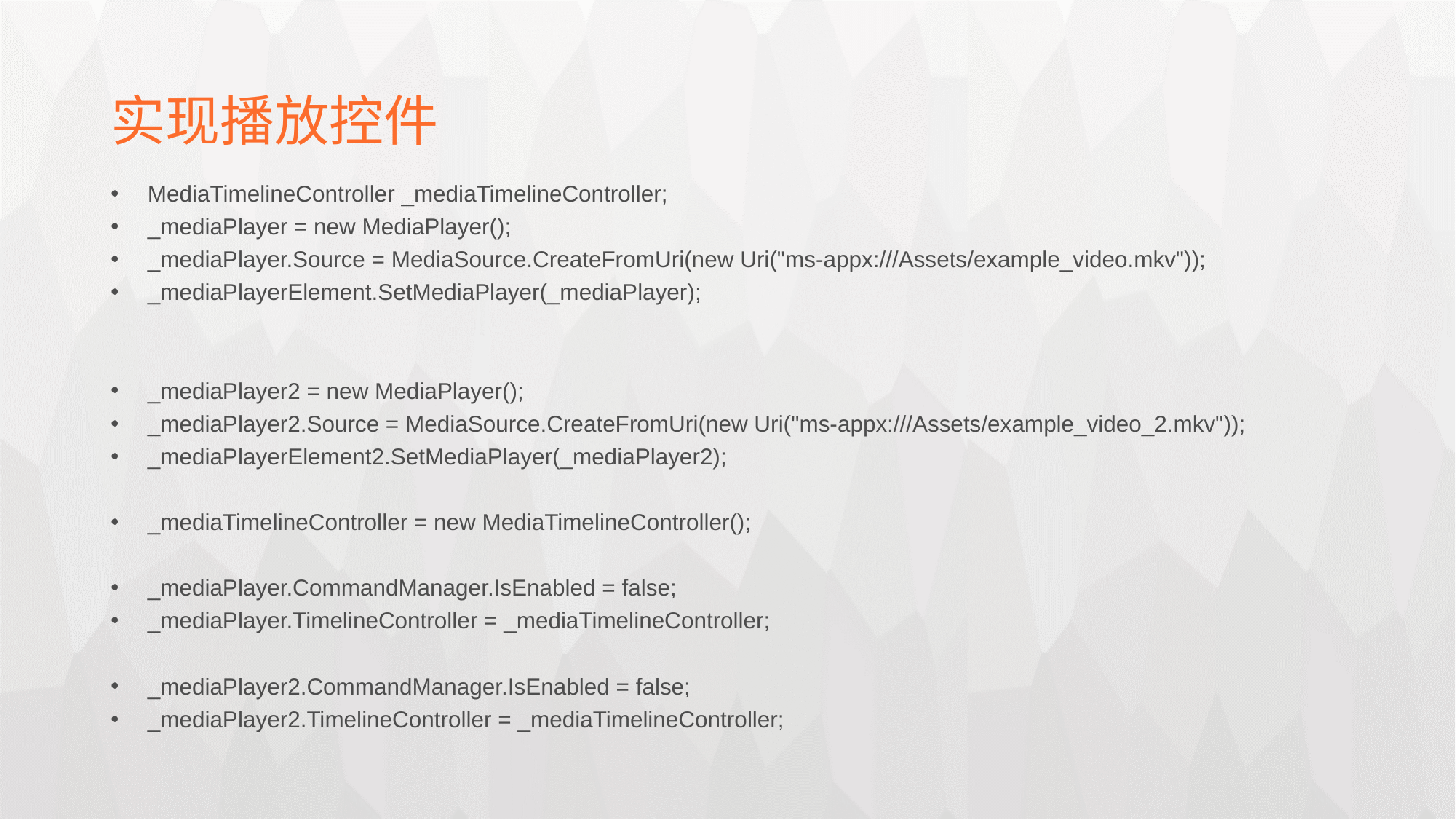

实现播放控件
MediaTimelineController _mediaTimelineController;
_mediaPlayer = new MediaPlayer();
_mediaPlayer.Source = MediaSource.CreateFromUri(new Uri("ms-appx:///Assets/example_video.mkv"));
_mediaPlayerElement.SetMediaPlayer(_mediaPlayer);

_mediaPlayer2 = new MediaPlayer();
_mediaPlayer2.Source = MediaSource.CreateFromUri(new Uri("ms-appx:///Assets/example_video_2.mkv"));
_mediaPlayerElement2.SetMediaPlayer(_mediaPlayer2);

_mediaTimelineController = new MediaTimelineController();

_mediaPlayer.CommandManager.IsEnabled = false;
_mediaPlayer.TimelineController = _mediaTimelineController;

_mediaPlayer2.CommandManager.IsEnabled = false;
_mediaPlayer2.TimelineController = _mediaTimelineController;